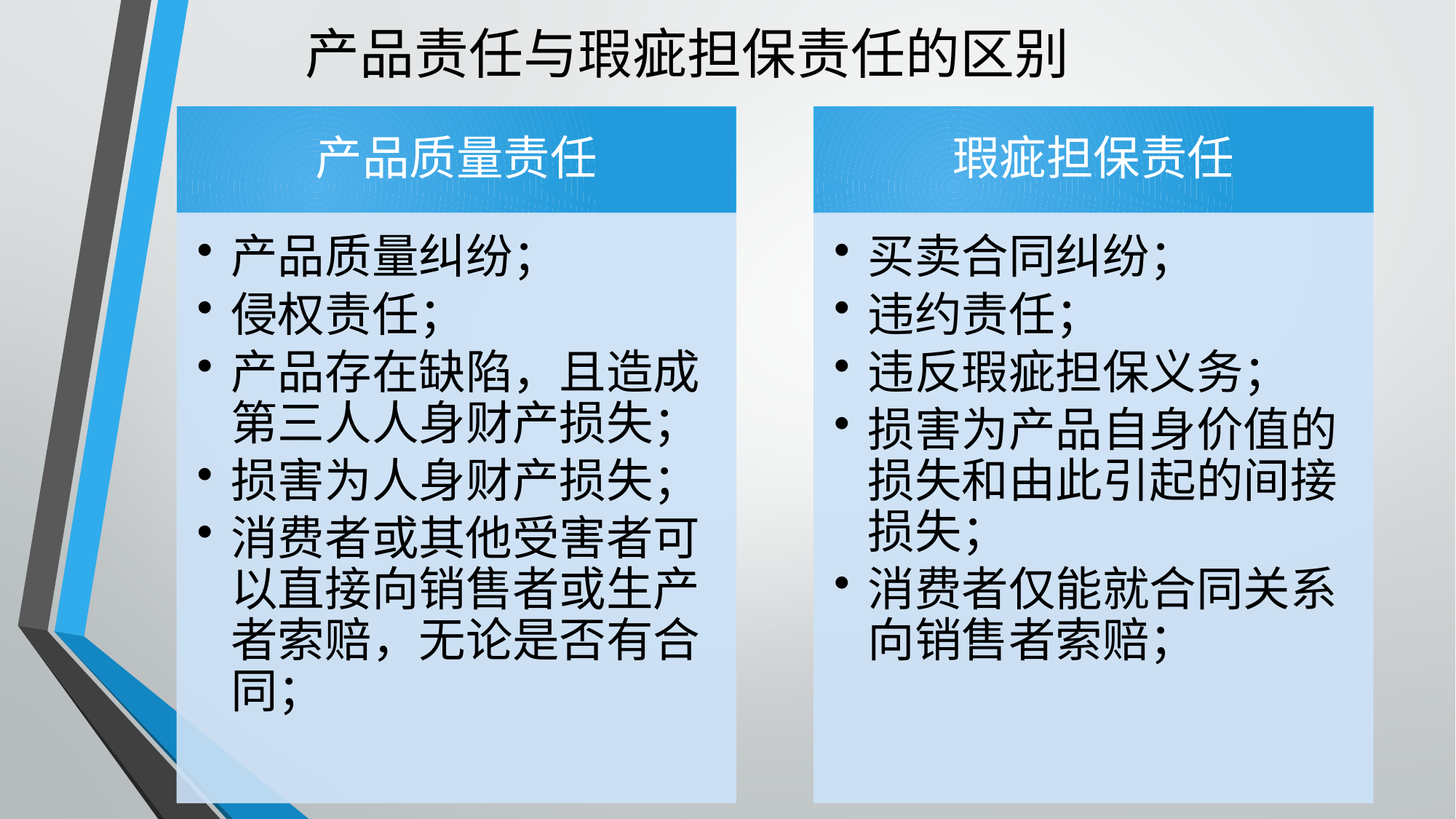

# 产品责任与瑕疵担保责任的区别
产品质量责任
产品质量纠纷；
侵权责任；
产品存在缺陷，且造成第三人人身财产损失；
损害为人身财产损失；
消费者或其他受害者可以直接向销售者或生产者索赔，无论是否有合同；
瑕疵担保责任
买卖合同纠纷；
违约责任；
违反瑕疵担保义务；
损害为产品自身价值的损失和由此引起的间接损失；
消费者仅能就合同关系向销售者索赔；